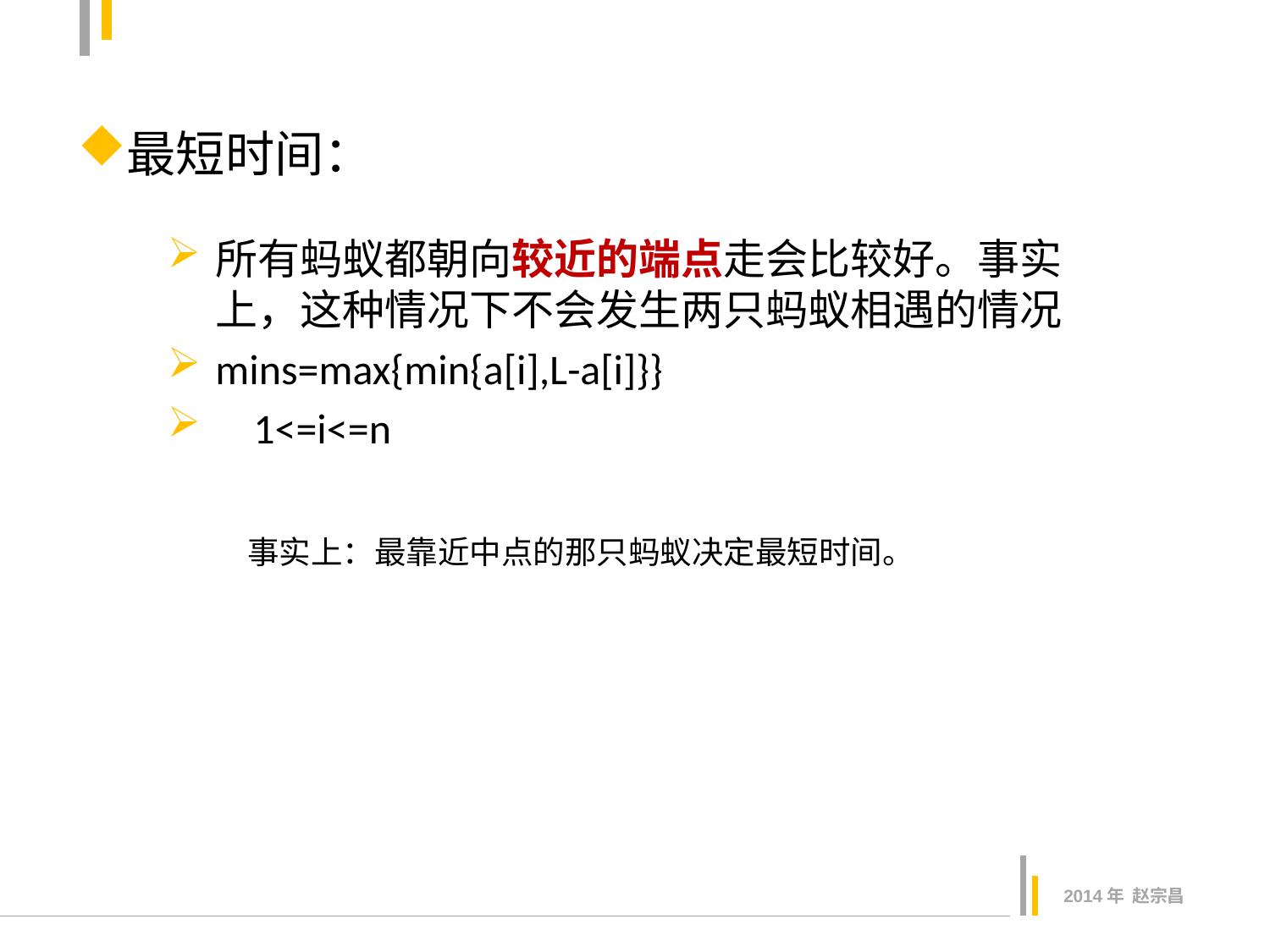

#
最短时间：
所有蚂蚁都朝向较近的端点走会比较好。事实上，这种情况下不会发生两只蚂蚁相遇的情况
mins=max{min{a[i],L-a[i]}}
    1<=i<=n
事实上：最靠近中点的那只蚂蚁决定最短时间。